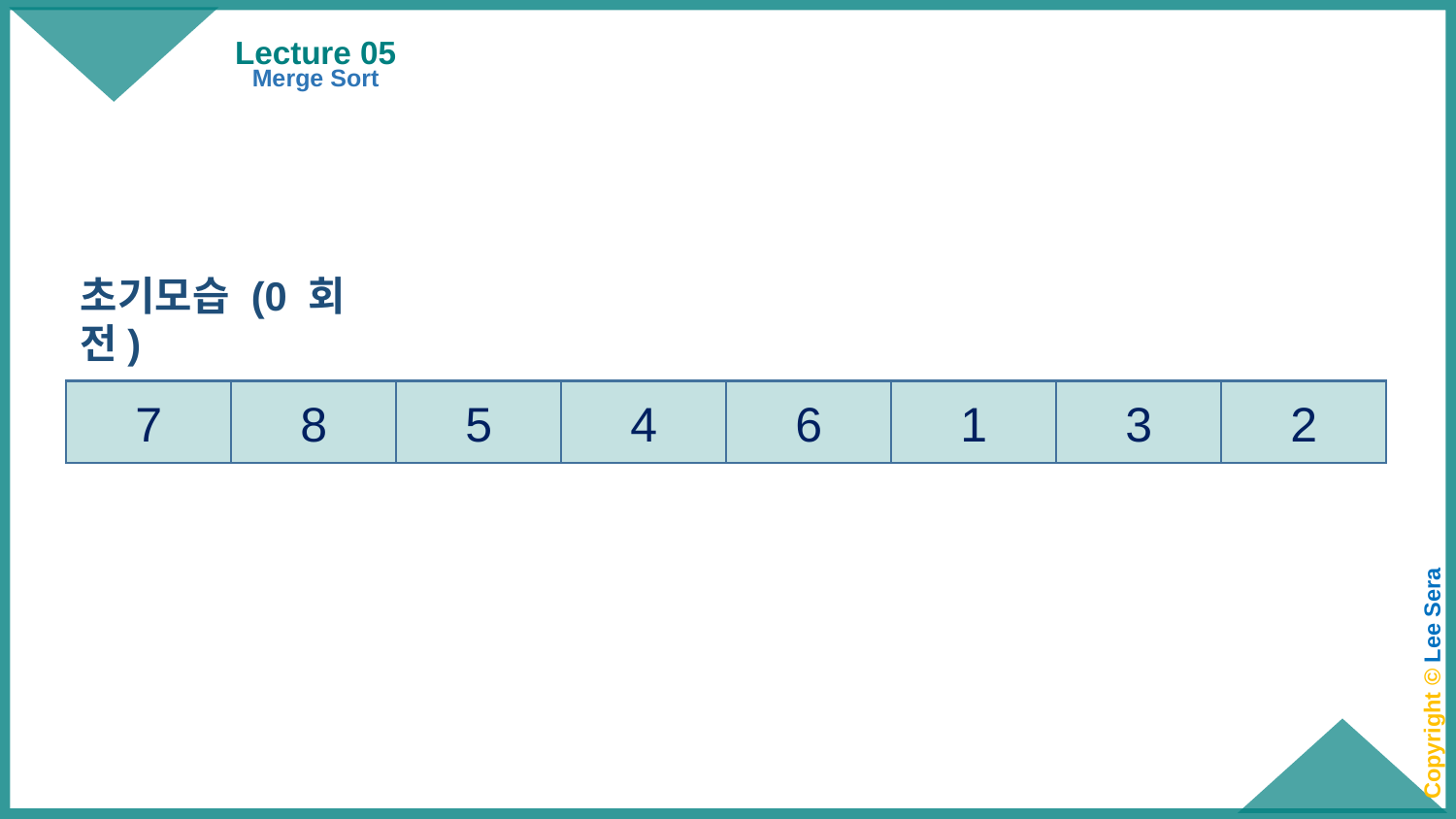

# Lecture 05
Merge Sort
초기모습 (0 회전)
7
8
5
4
6
1
3
2
Copyright © Lee Sera